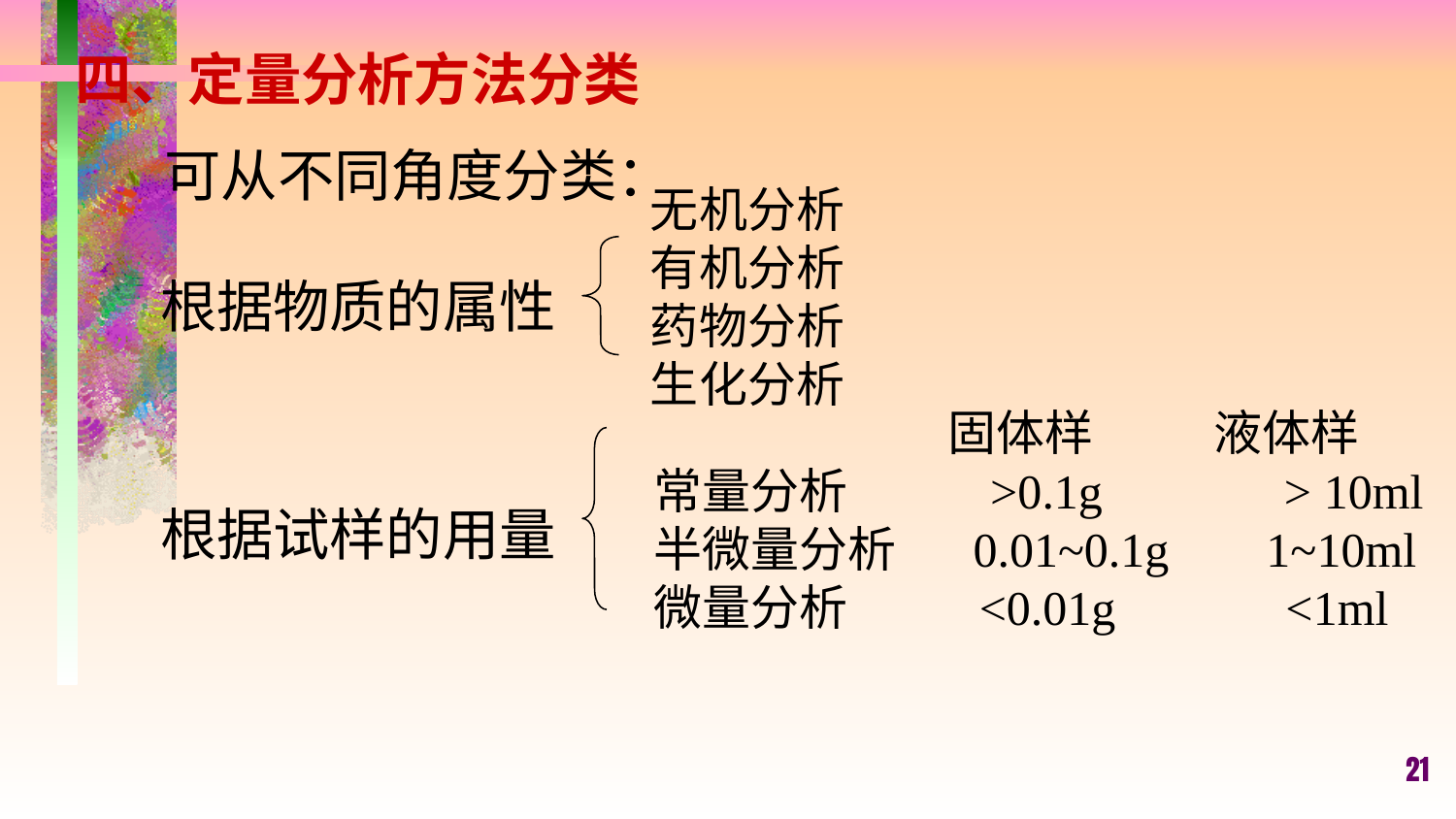

四、定量分析方法分类
      可从不同角度分类：

   无机分析
   有机分析
   药物分析
   生化分析
根据物质的属性
                               固体样           液体样
    常量分析            >0.1g               > 10ml
    半微量分析      0.01~0.1g        1~10ml
    微量分析           <0.01g              <1ml
根据试样的用量
21